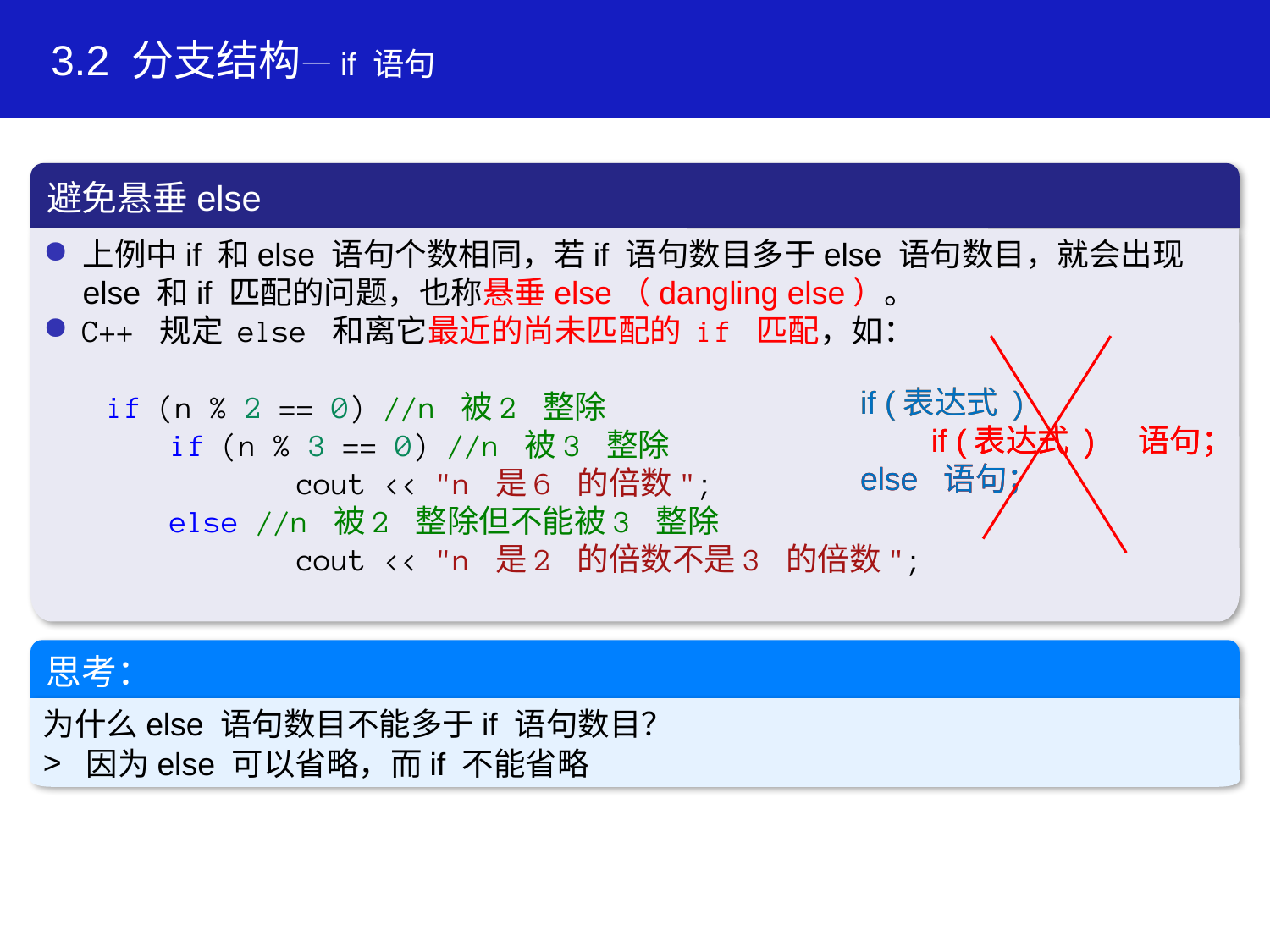

# 3.2 分支结构—if 语句
避免悬垂else
上例中if 和else 语句个数相同，若if 语句数目多于else 语句数目，就会出现else 和if 匹配的问题，也称悬垂else（dangling else）。
C++ 规定 else 和离它最近的尚未匹配的 if 匹配，如：

if (n % 2 == 0) //n 被2 整除
if (n % 3 == 0) //n 被3 整除
	cout << "n 是6 的倍数";
else //n 被2 整除但不能被3 整除
	cout << "n 是2 的倍数不是3 的倍数";

if (表达式 )
        if (表达式 )    语句；
else  语句；

if (表达式 )
        if (表达式 )    语句；
else  语句；

if (表达式 )
        if (表达式 )    语句；
else  语句；

思考：
为什么else 语句数目不能多于if 语句数目？
>
因为else 可以省略，而if 不能省略
15